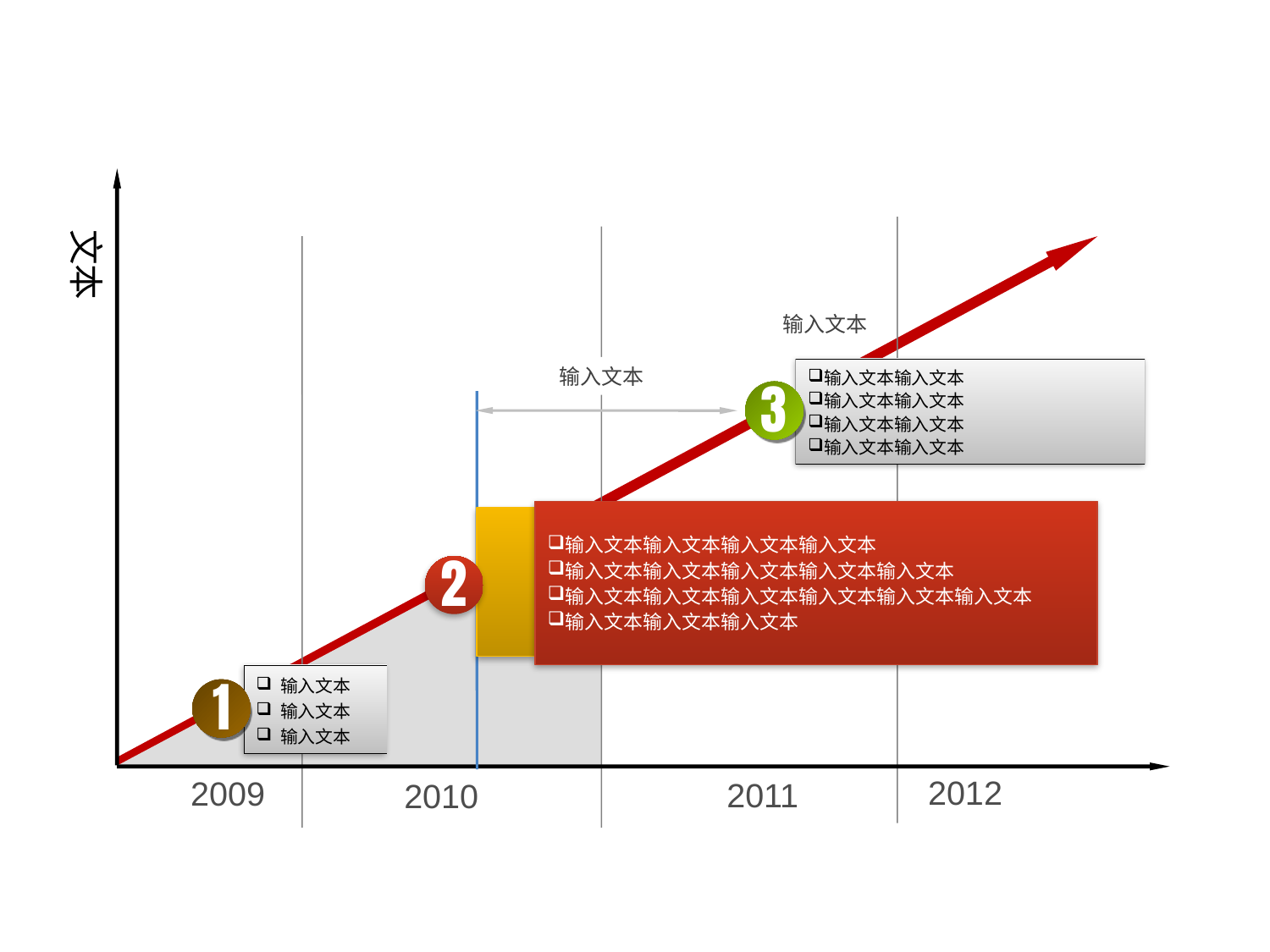

文本
输入文本
输入文本
输入文本输入文本
输入文本输入文本
输入文本输入文本
输入文本输入文本
3

输入文本输入文本输入文本输入文本
输入文本输入文本输入文本输入文本输入文本
输入文本输入文本输入文本输入文本输入文本输入文本
输入文本输入文本输入文本

2
 输入文本
 输入文本
 输入文本
1
2012
2009
2011
2010